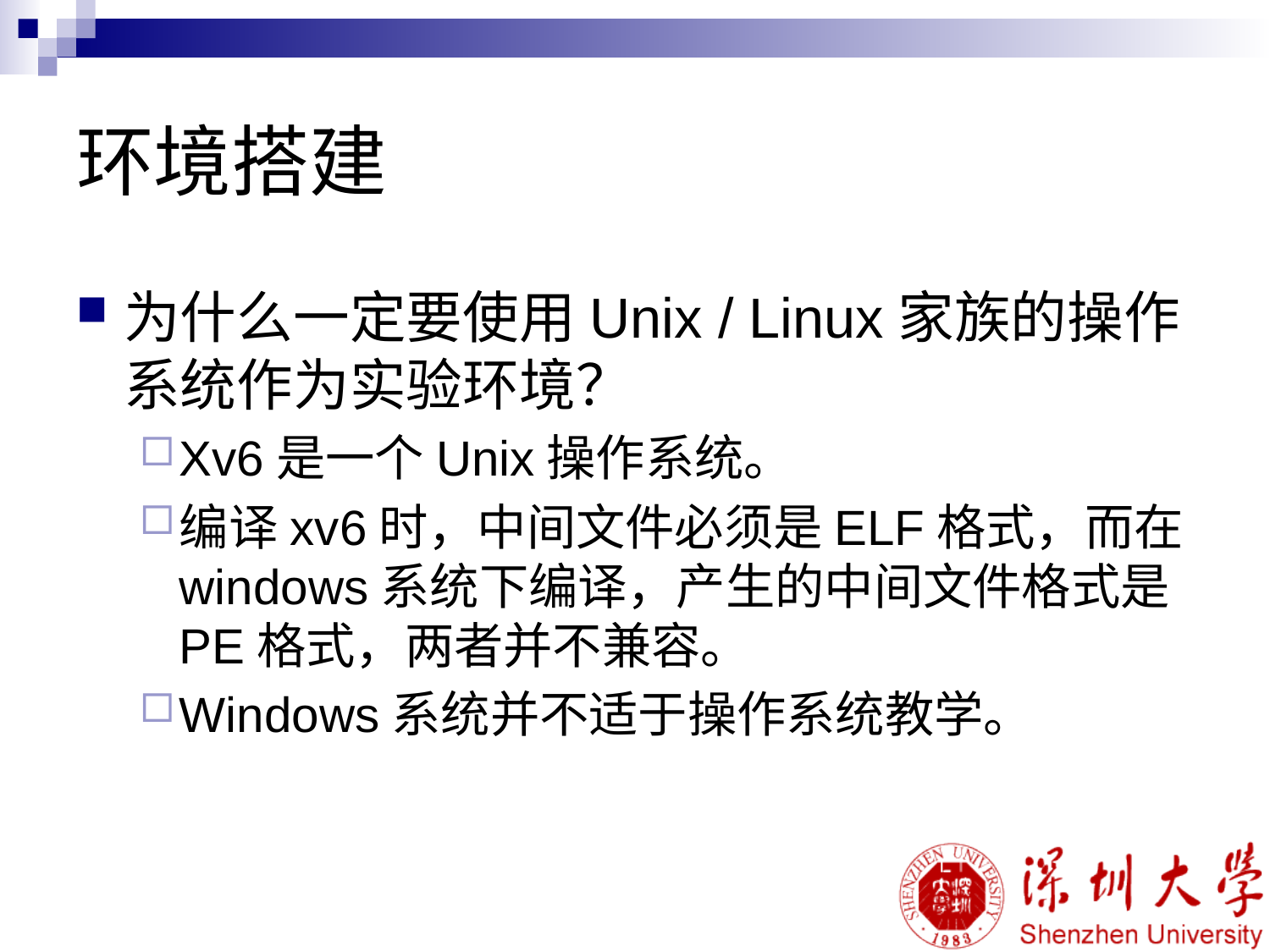

# 环境搭建
为什么一定要使用Unix / Linux家族的操作系统作为实验环境？
Xv6是一个Unix操作系统。
编译xv6时，中间文件必须是ELF格式，而在windows系统下编译，产生的中间文件格式是PE格式，两者并不兼容。
Windows系统并不适于操作系统教学。